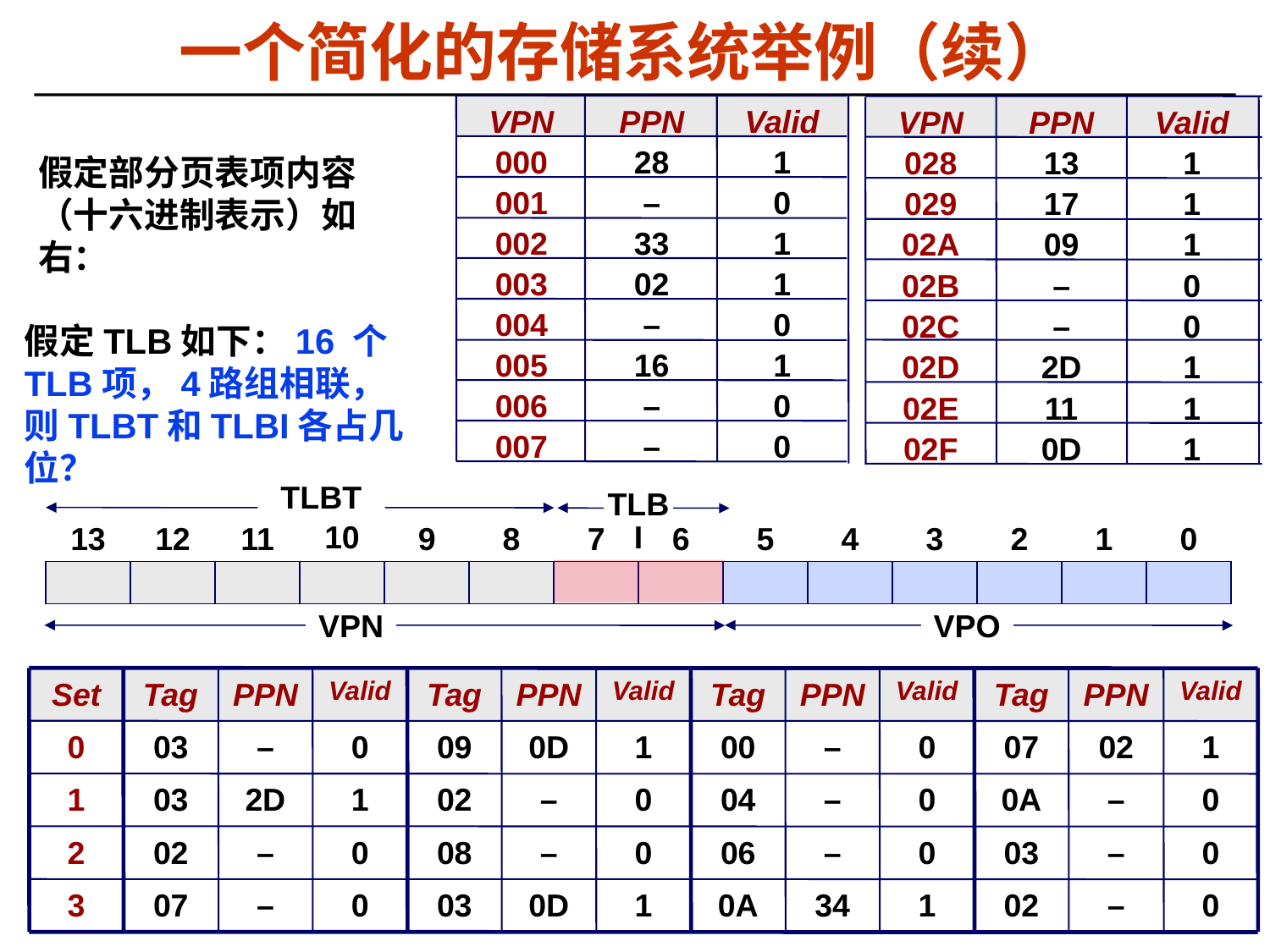

一个简化的存储系统举例（续）

VPN

PPN
Valid

000

28
1
001

–
0
002
33
1

003

02
1
004

–
0
005
16
1

006

–
0
007

–
0

VPN

PPN

Valid

028

13
1
029

17
1
02A
09
1

02B

–
0
02C

–
0

02D
2D
1
02E

11
1
02F

0D
1

假定部分页表项内容（十六进制表示）如右：
假定TLB如下：16 个TLB项，4路组相联，则TLBT和TLBI各占几位？
TLBT
TLBI

10
13
12
11
9
8
7
6
5
4
3
2
1
0

VPN

VPO

Set

Tag

PPN

Valid

Tag

PPN

Valid

Tag

PPN

Valid

Tag

PPN

Valid

0

03
–
0
09
0D
1
00
–
0
07
02
1
1

03
2D
1
02
–
0
04
–
0
0A
–
0
2

02
–
0
08
–
0
06
–
0
03
–
0
3

07
–
0
03
0D
1
0A
34
1
02
–
0